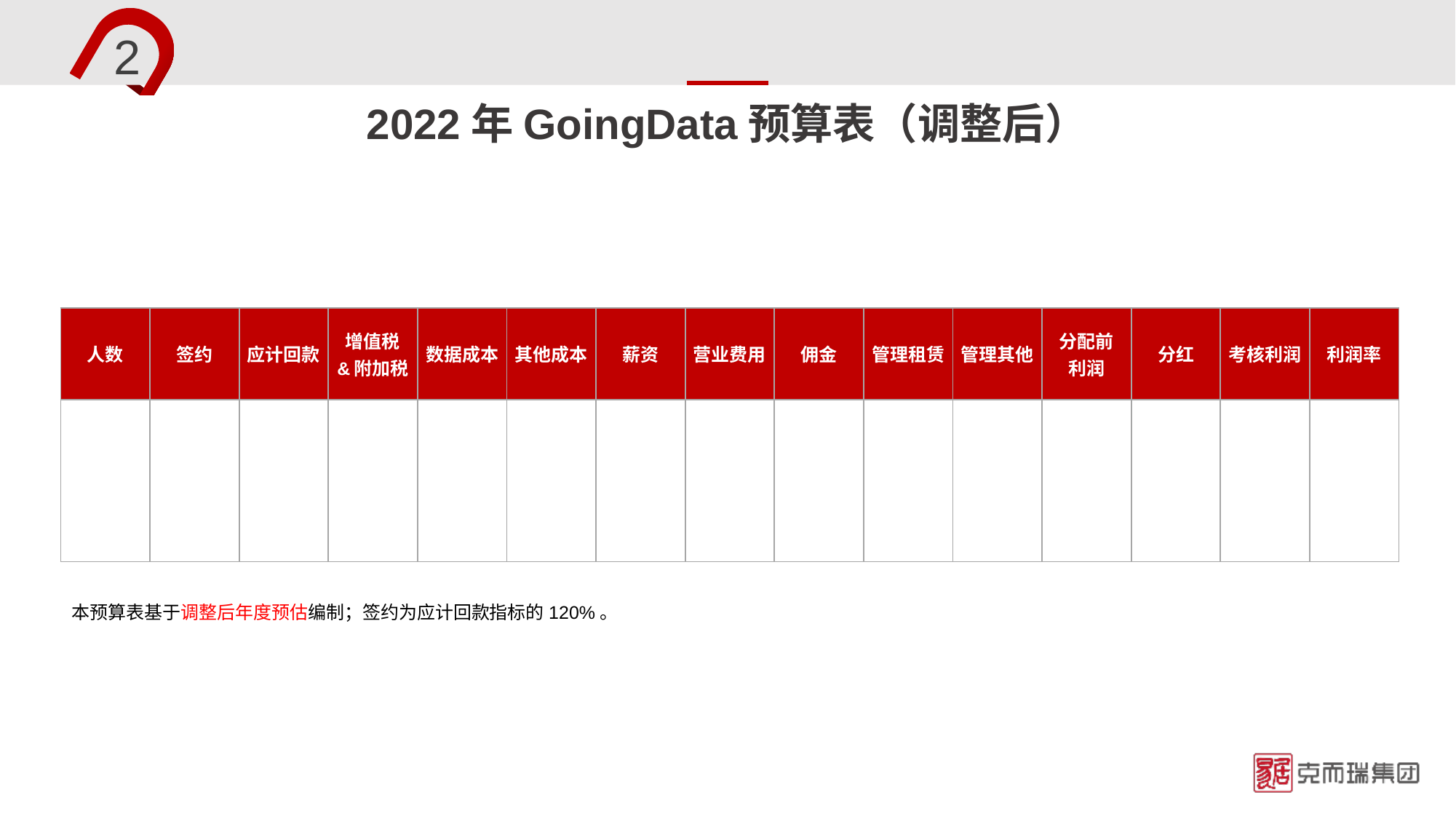

2
# 2022年GoingData预算表（调整后）
| 人数 | 签约 | 应计回款 | 增值税 &附加税 | 数据成本 | 其他成本 | 薪资 | 营业费用 | 佣金 | 管理租赁 | 管理其他 | 分配前 利润 | 分红 | 考核利润 | 利润率 |
| --- | --- | --- | --- | --- | --- | --- | --- | --- | --- | --- | --- | --- | --- | --- |
|  |  |  |  |  |  |  |  |  |  |  |  |  |  |  |
本预算表基于调整后年度预估编制；签约为应计回款指标的120%。